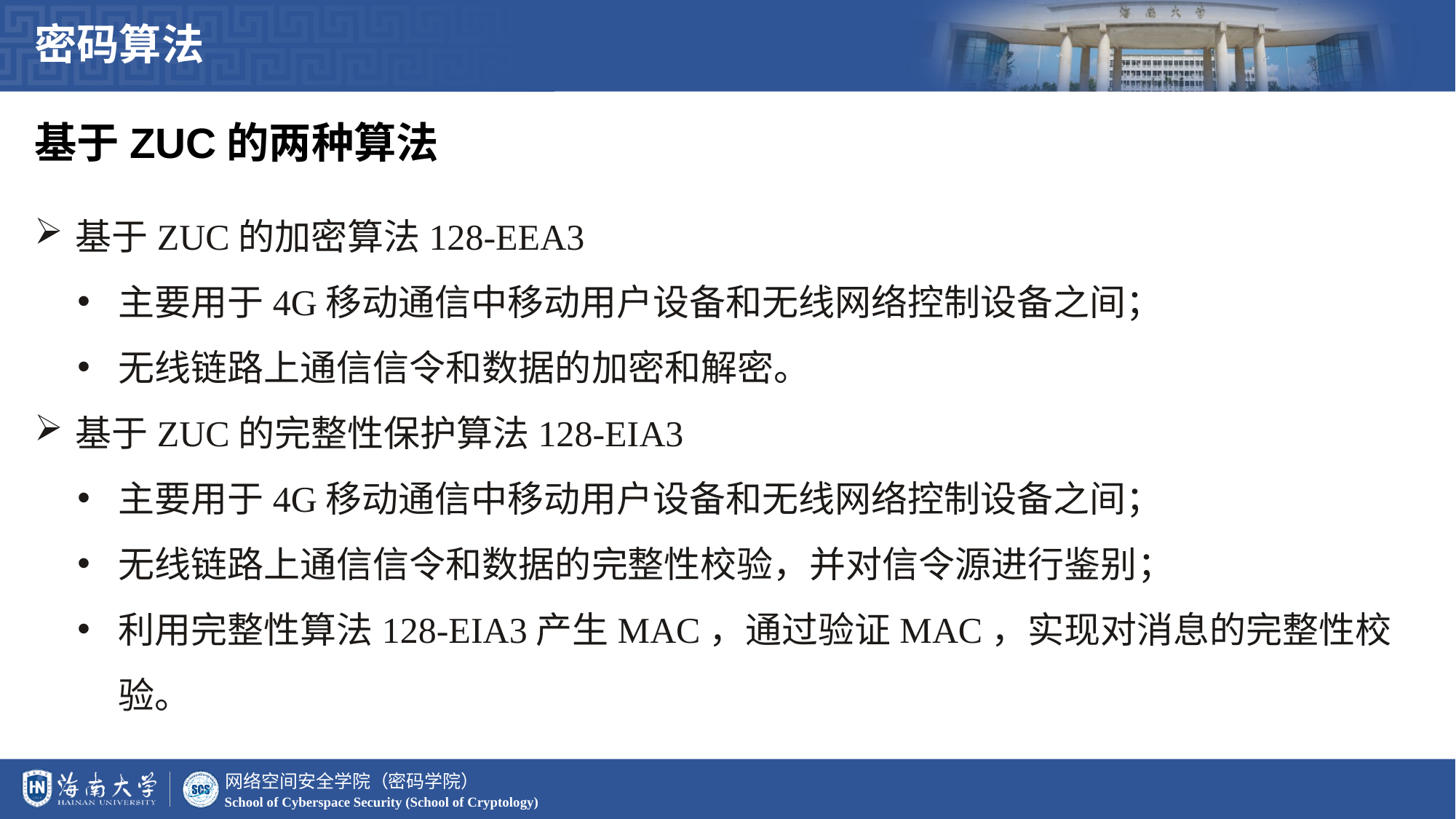

密码算法
基于ZUC的两种算法
基于ZUC的加密算法128-EEA3
主要用于4G移动通信中移动用户设备和无线网络控制设备之间；
无线链路上通信信令和数据的加密和解密。
基于ZUC的完整性保护算法128-EIA3
主要用于4G移动通信中移动用户设备和无线网络控制设备之间；
无线链路上通信信令和数据的完整性校验，并对信令源进行鉴别；
利用完整性算法128-EIA3产生MAC，通过验证MAC，实现对消息的完整性校验。
14